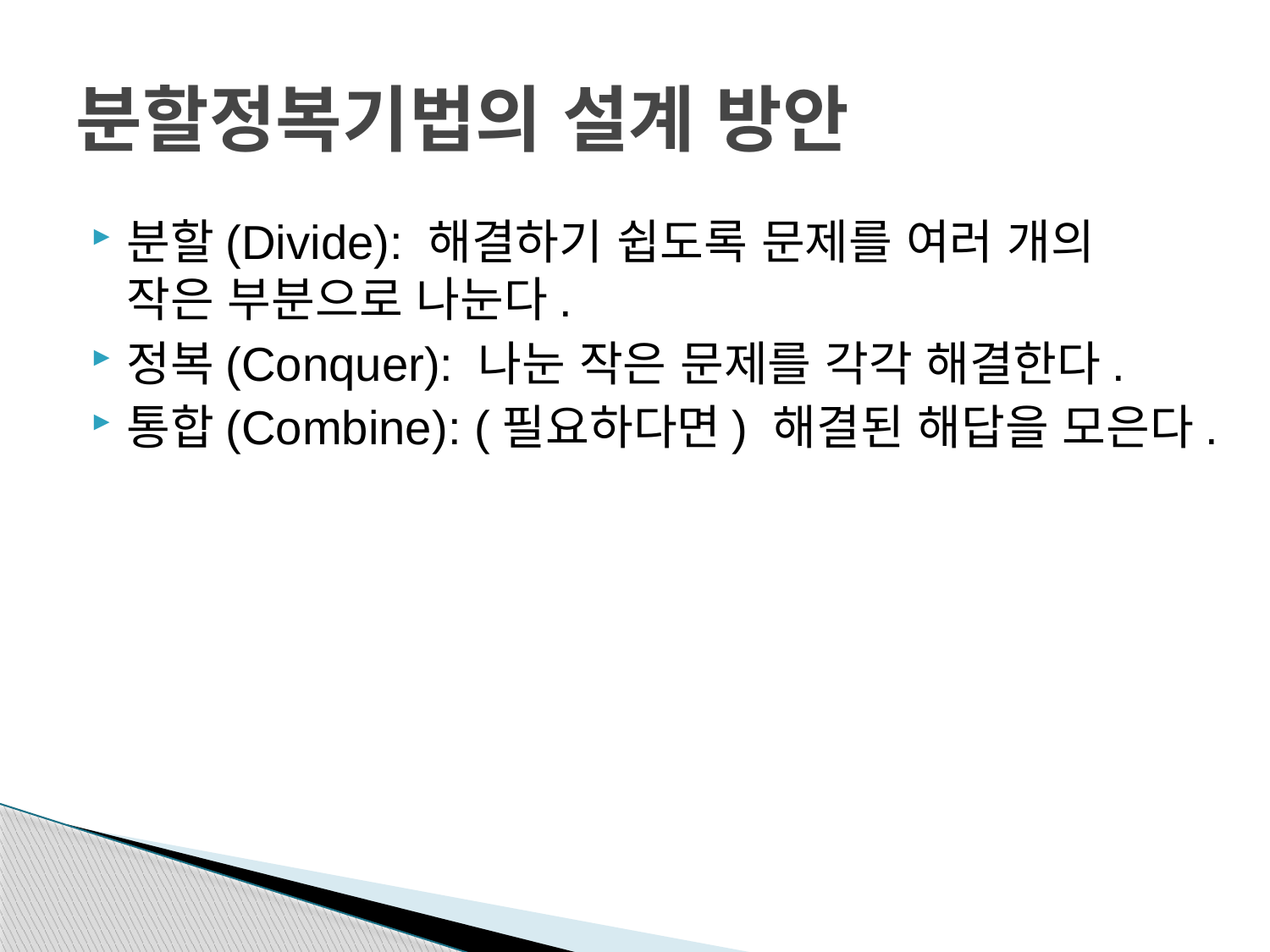

# 분할정복기법의 설계 방안
분할(Divide): 해결하기 쉽도록 문제를 여러 개의 작은 부분으로 나눈다.
정복(Conquer): 나눈 작은 문제를 각각 해결한다.
통합(Combine): (필요하다면) 해결된 해답을 모은다.